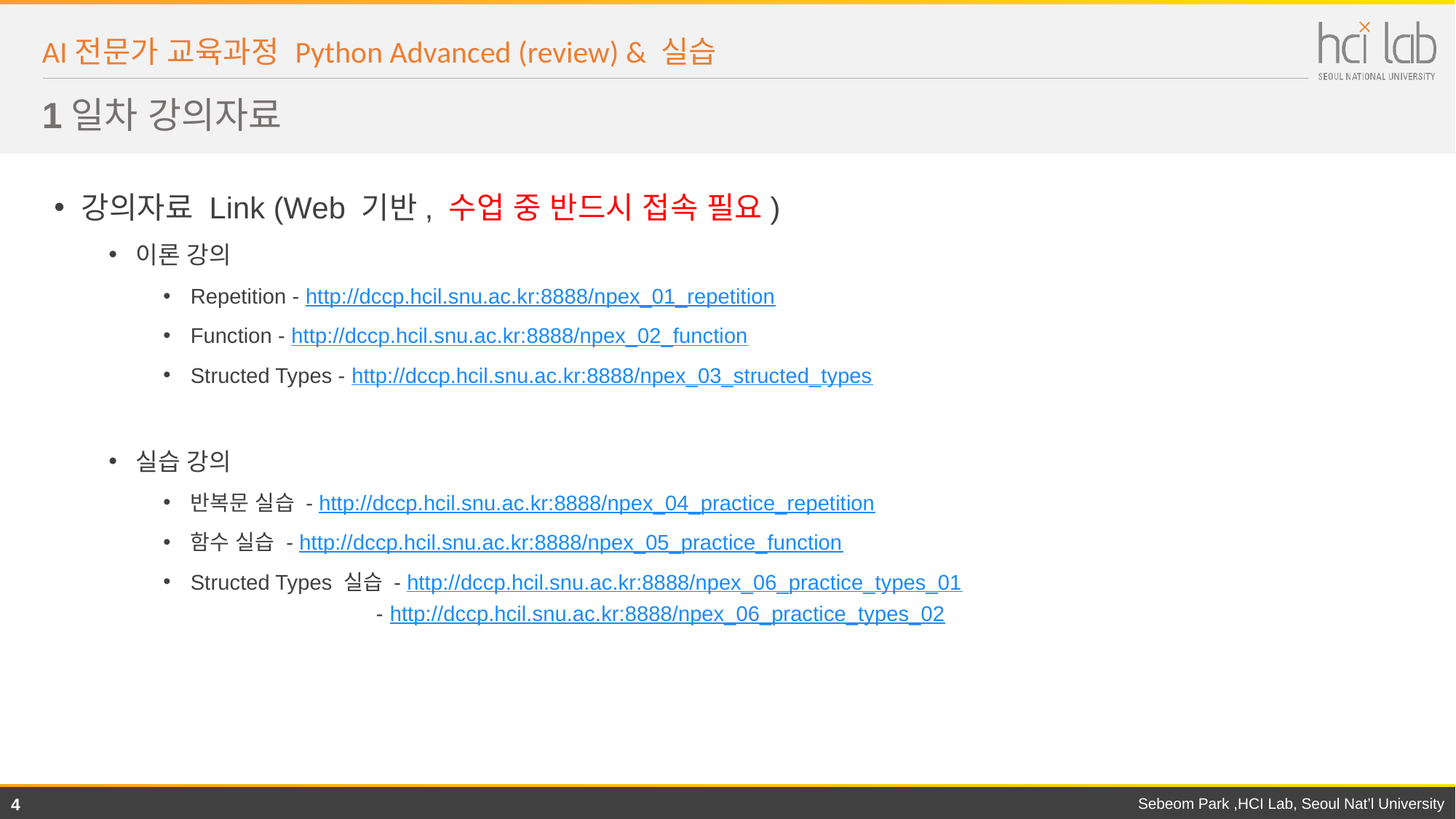

# AI전문가 교육과정 Python Advanced (review) & 실습
1일차 강의자료
강의자료 Link (Web 기반, 수업 중 반드시 접속 필요)
이론 강의
Repetition - http://dccp.hcil.snu.ac.kr:8888/npex_01_repetition
Function - http://dccp.hcil.snu.ac.kr:8888/npex_02_function
Structed Types - http://dccp.hcil.snu.ac.kr:8888/npex_03_structed_types

실습 강의
반복문 실습 - http://dccp.hcil.snu.ac.kr:8888/npex_04_practice_repetition
함수 실습 - http://dccp.hcil.snu.ac.kr:8888/npex_05_practice_function
Structed Types 실습 - http://dccp.hcil.snu.ac.kr:8888/npex_06_practice_types_01
                               - http://dccp.hcil.snu.ac.kr:8888/npex_06_practice_types_02

4